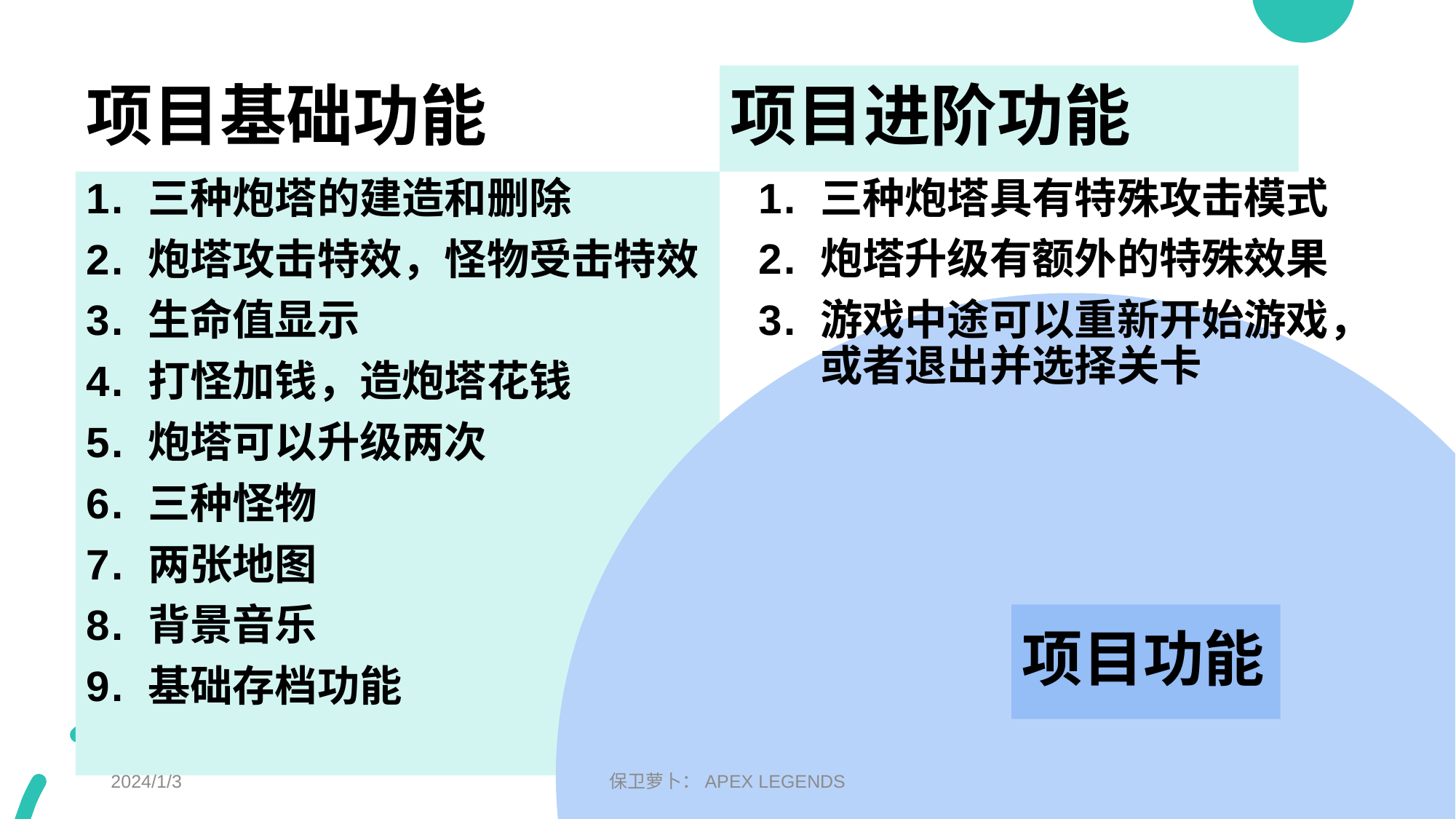

# 项目基础功能
项目进阶功能
三种炮塔具有特殊攻击模式
炮塔升级有额外的特殊效果
游戏中途可以重新开始游戏，或者退出并选择关卡
三种炮塔的建造和删除
炮塔攻击特效，怪物受击特效
生命值显示
打怪加钱，造炮塔花钱
炮塔可以升级两次
三种怪物
两张地图
背景音乐
基础存档功能

项目功能
2024/1/3
保卫萝卜：APEX LEGENDS